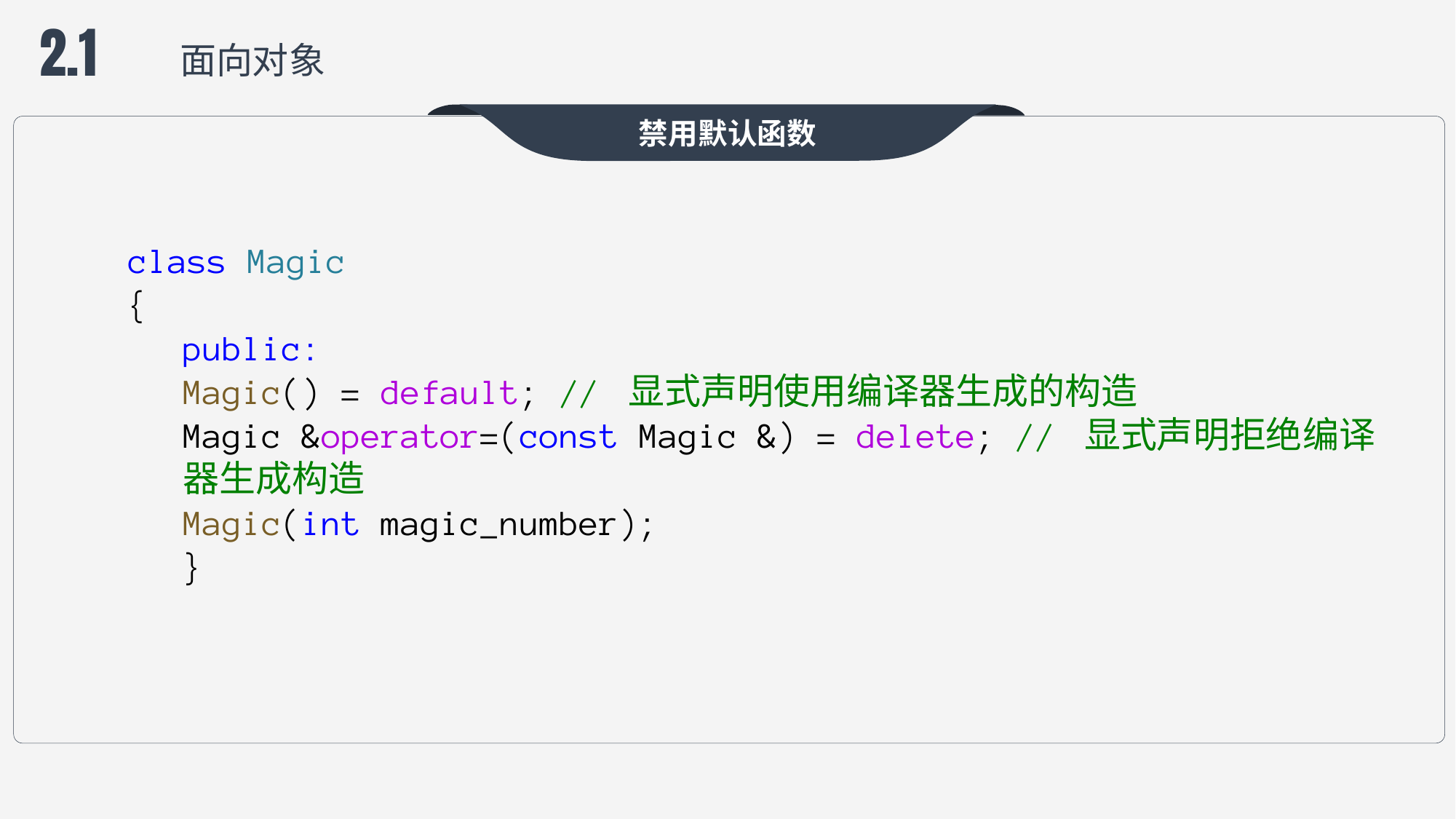

2.1
面向对象

禁用默认函数

class Magic
{
public:
Magic() = default; // 显式声明使用编译器生成的构造
Magic &operator=(const Magic &) = delete; // 显式声明拒绝编译器生成构造
Magic(int magic_number);
}